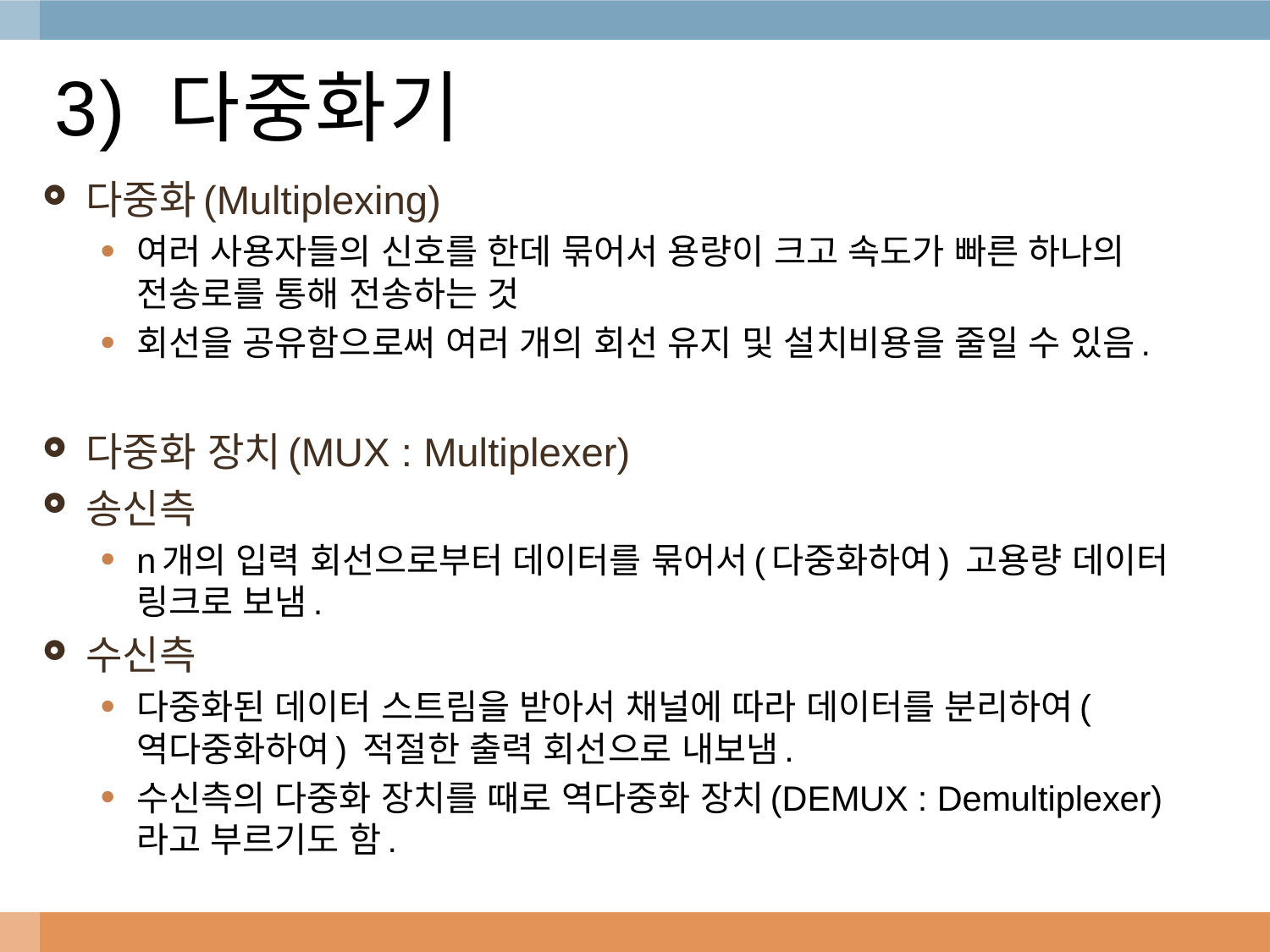

# 3) 다중화기
다중화(Multiplexing)
여러 사용자들의 신호를 한데 묶어서 용량이 크고 속도가 빠른 하나의 전송로를 통해 전송하는 것
회선을 공유함으로써 여러 개의 회선 유지 및 설치비용을 줄일 수 있음.

다중화 장치(MUX : Multiplexer)
송신측
n개의 입력 회선으로부터 데이터를 묶어서(다중화하여) 고용량 데이터 링크로 보냄.
수신측
다중화된 데이터 스트림을 받아서 채널에 따라 데이터를 분리하여(역다중화하여) 적절한 출력 회선으로 내보냄.
수신측의 다중화 장치를 때로 역다중화 장치(DEMUX : Demultiplexer)라고 부르기도 함.